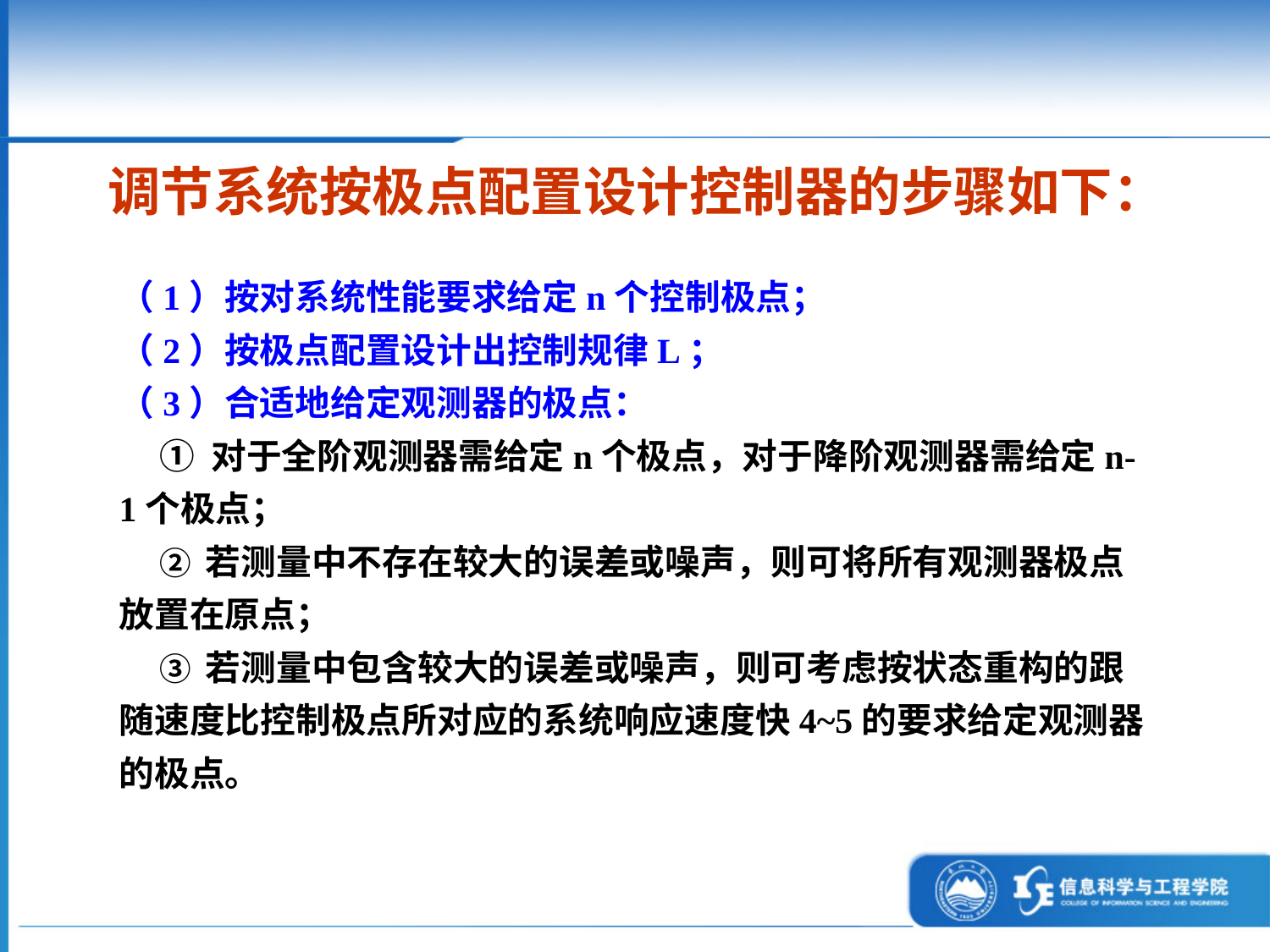

调节系统按极点配置设计控制器的步骤如下：
（1）按对系统性能要求给定n个控制极点；
（2）按极点配置设计出控制规律L；
（3）合适地给定观测器的极点：
     ① 对于全阶观测器需给定n个极点，对于降阶观测器需给定n-1个极点；
     ② 若测量中不存在较大的误差或噪声，则可将所有观测器极点放置在原点；
     ③ 若测量中包含较大的误差或噪声，则可考虑按状态重构的跟随速度比控制极点所对应的系统响应速度快4~5的要求给定观测器的极点。